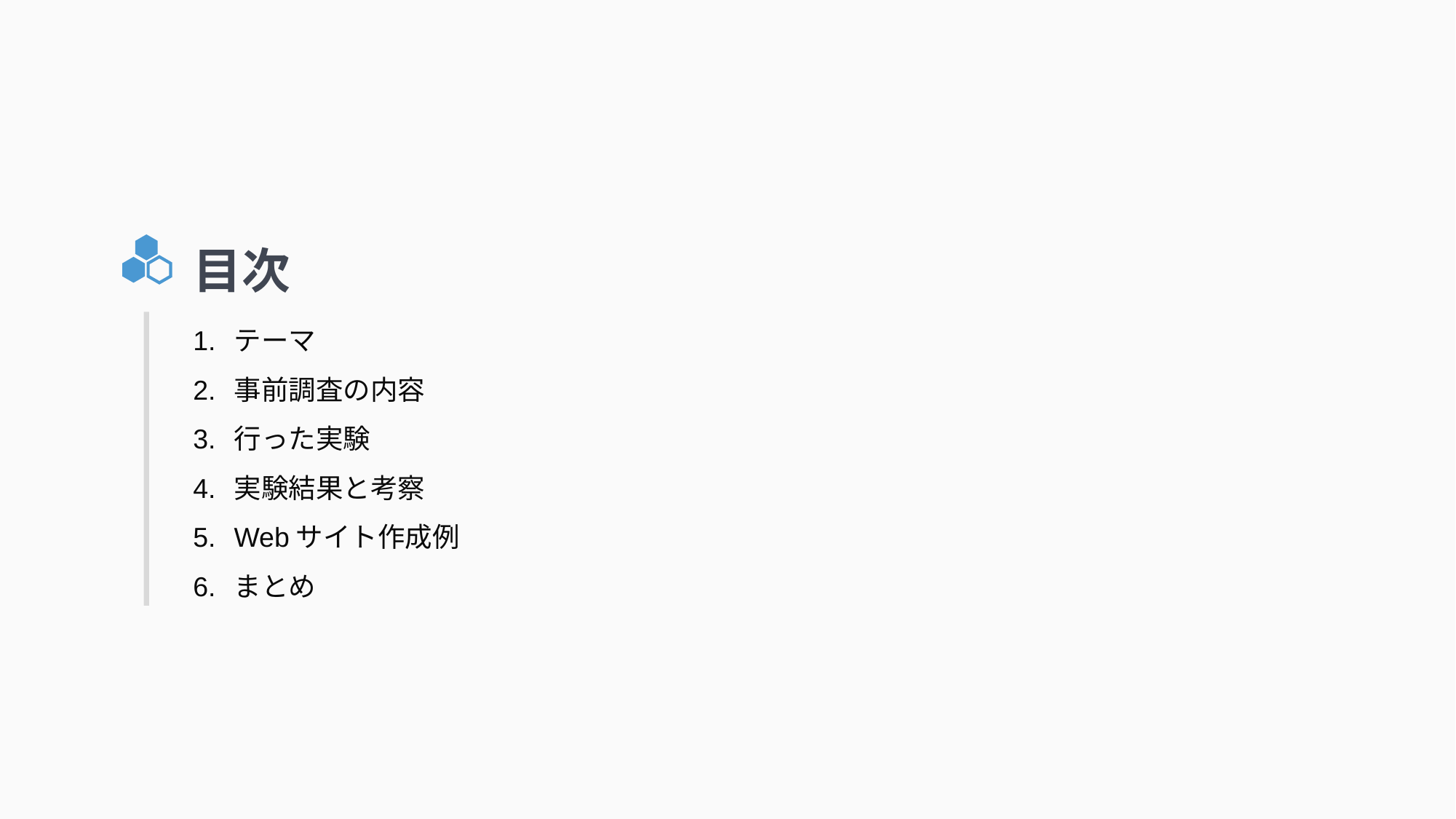

目次

テーマ
事前調査の内容
行った実験
実験結果と考察
Webサイト作成例
まとめ